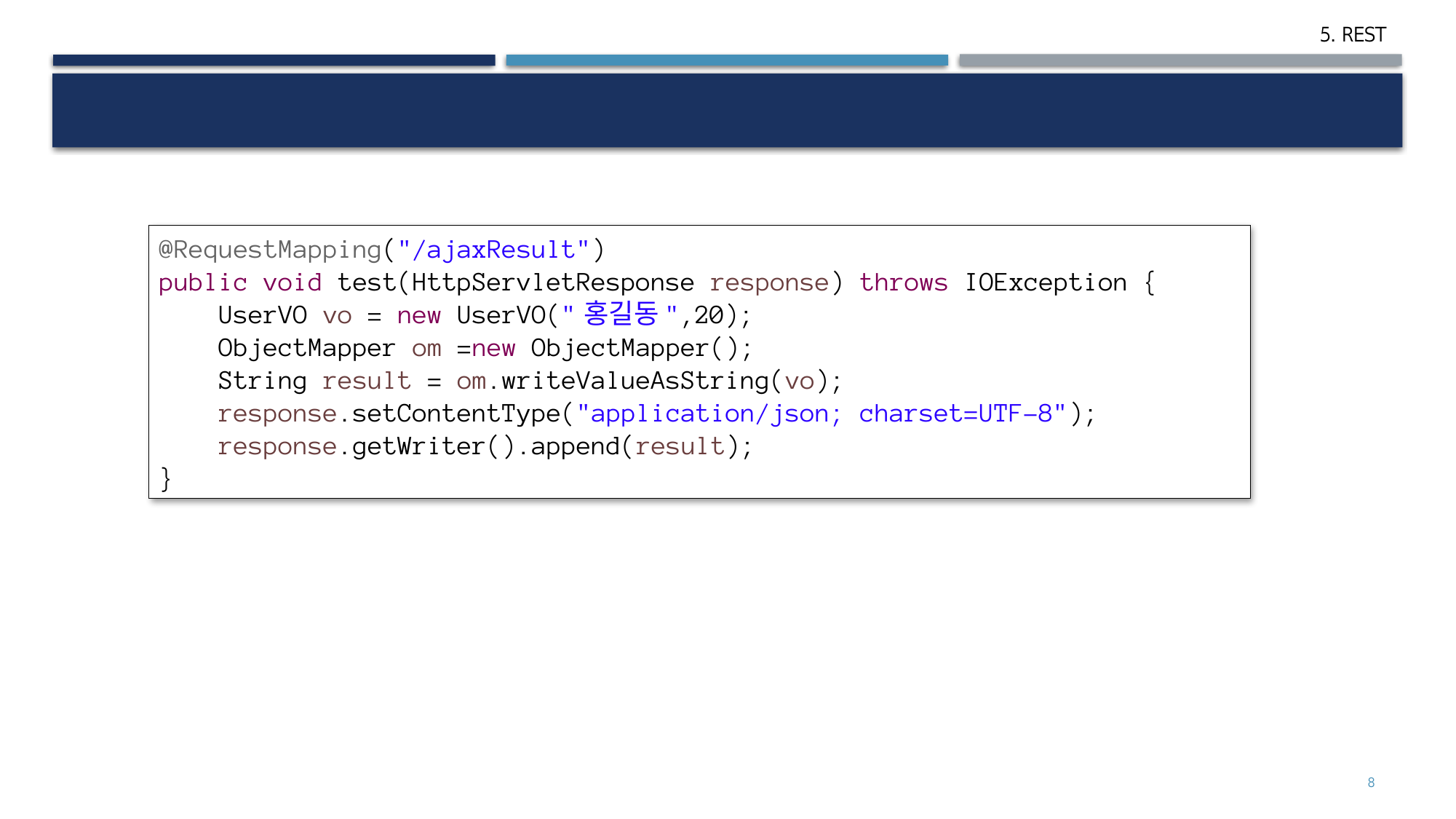

#

@RequestMapping("/ajaxResult")
public void test(HttpServletResponse response) throws IOException {
    UserVO vo = new UserVO("홍길동",20);
    ObjectMapper om =new ObjectMapper();
    String result = om.writeValueAsString(vo);
    response.setContentType("application/json; charset=UTF-8");
    response.getWriter().append(result);
}
8